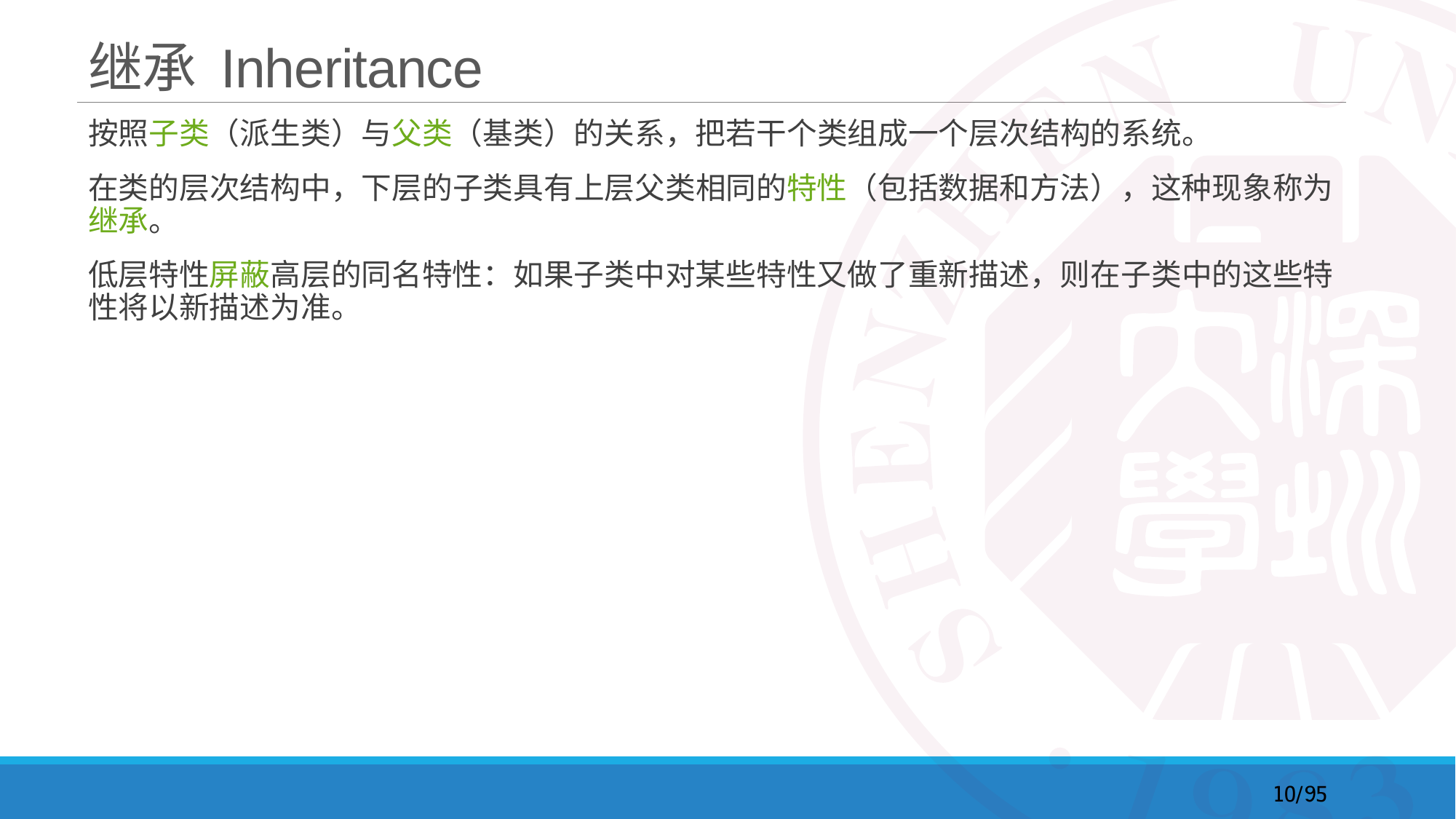

# 继承 Inheritance
按照子类（派生类）与父类（基类）的关系，把若干个类组成一个层次结构的系统。
在类的层次结构中，下层的子类具有上层父类相同的特性（包括数据和方法），这种现象称为继承。
低层特性屏蔽高层的同名特性：如果子类中对某些特性又做了重新描述，则在子类中的这些特性将以新描述为准。
10/95